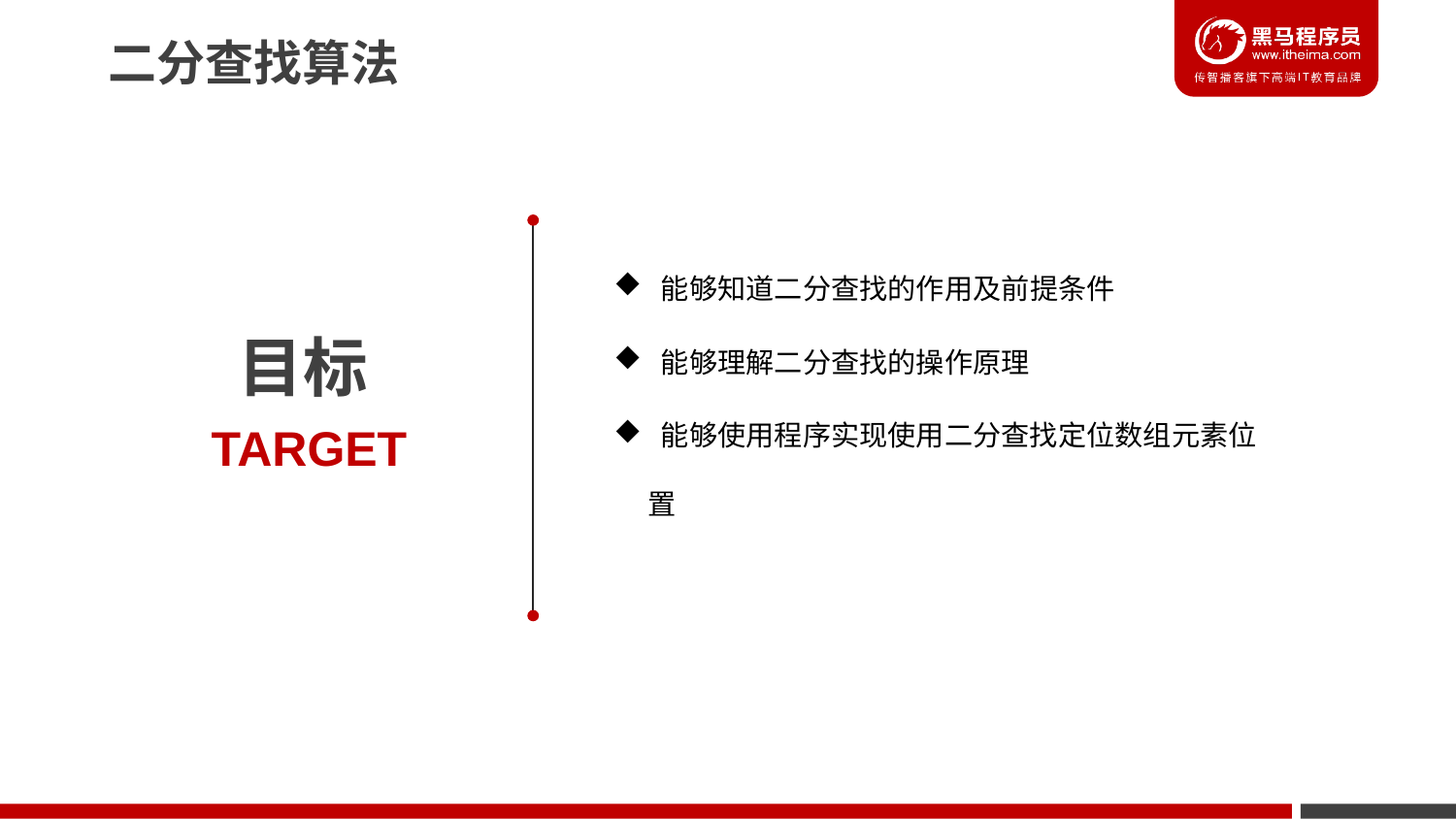

# 二分查找算法
 能够知道二分查找的作用及前提条件
 能够理解二分查找的操作原理
 能够使用程序实现使用二分查找定位数组元素位置